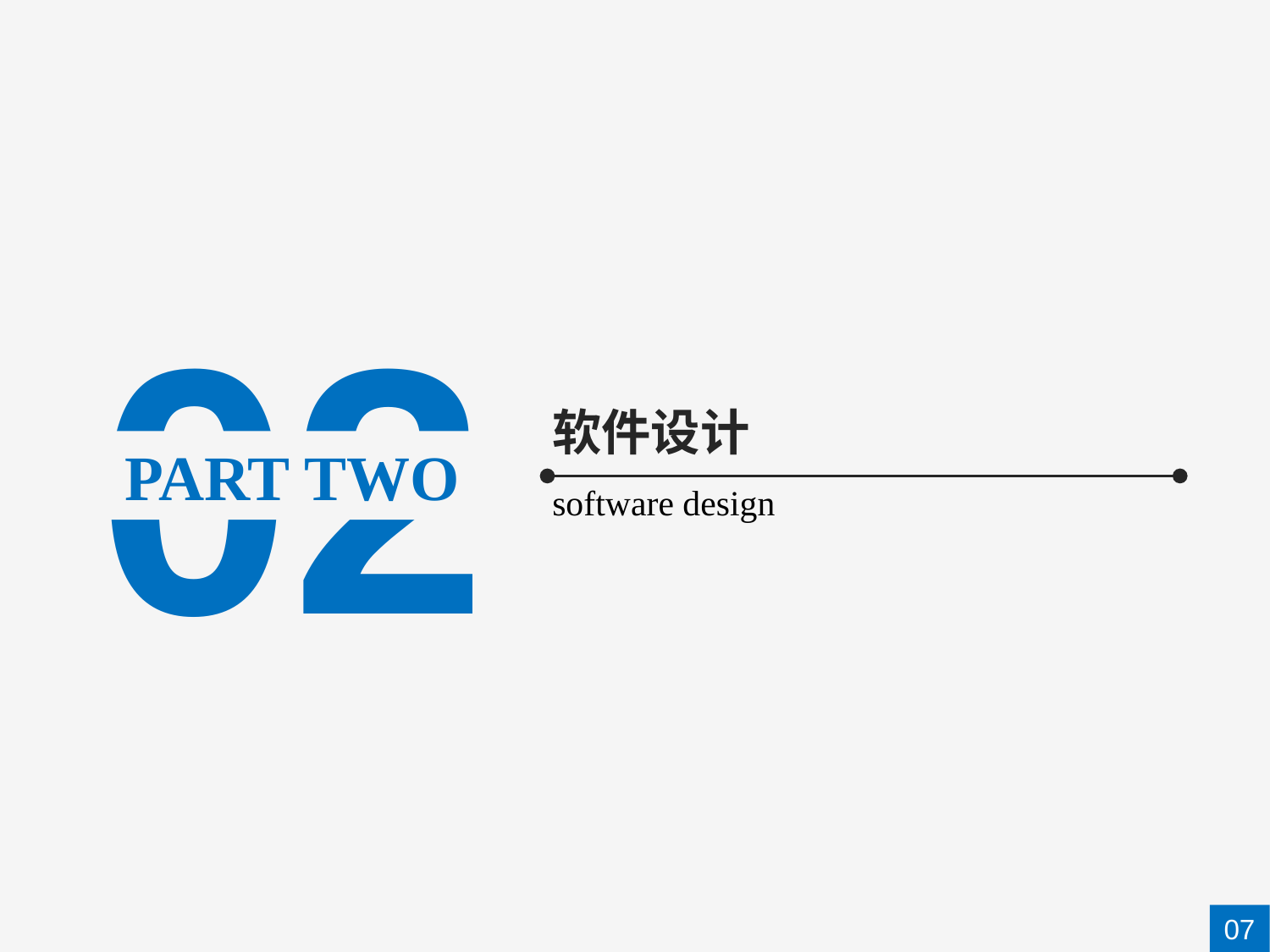

02
软件设计
PART TWO

software design
07